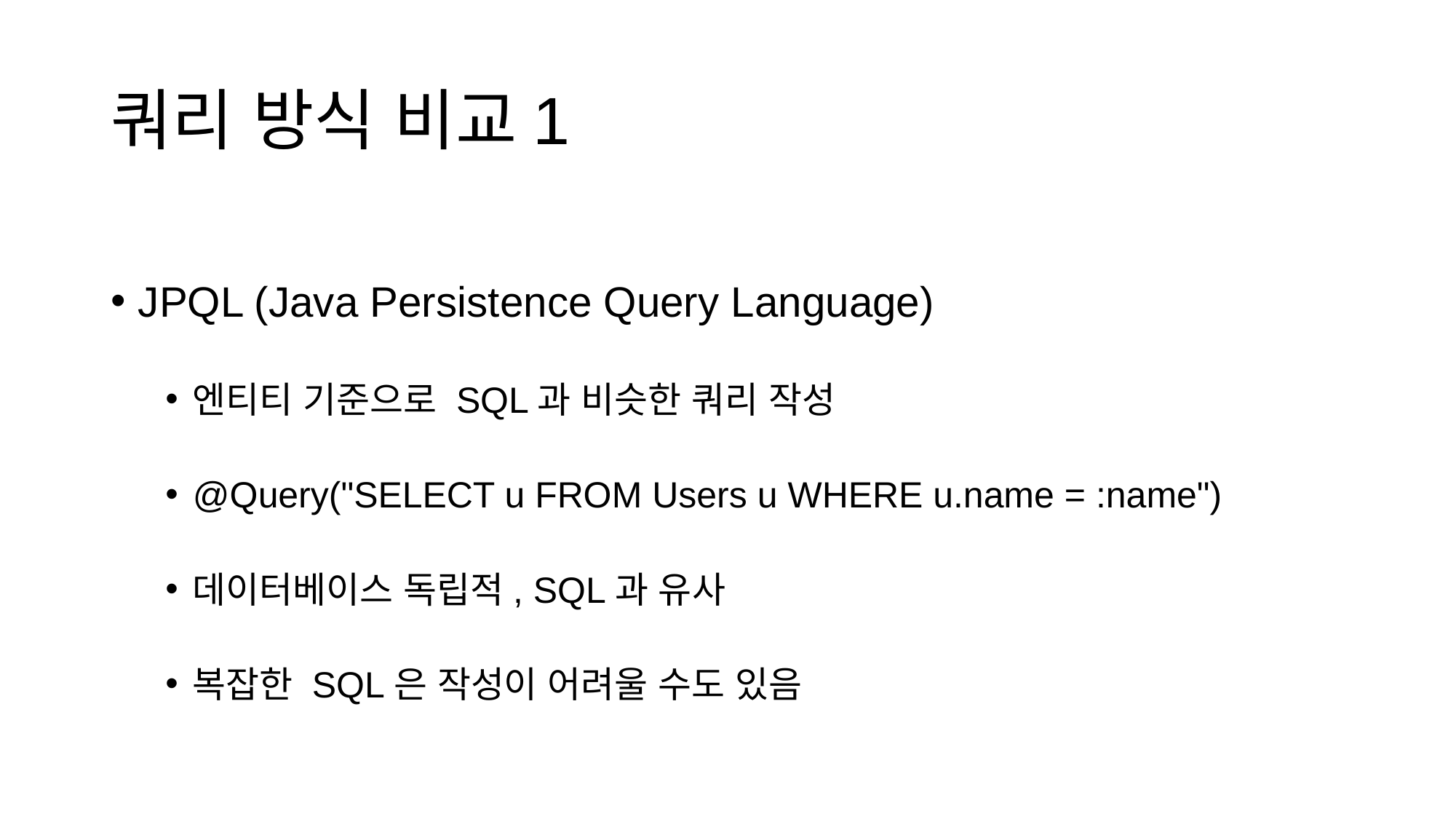

# 쿼리 방식 비교1
JPQL (Java Persistence Query Language)
엔티티 기준으로 SQL과 비슷한 쿼리 작성
@Query("SELECT u FROM Users u WHERE u.name = :name")
데이터베이스 독립적, SQL과 유사
복잡한 SQL은 작성이 어려울 수도 있음